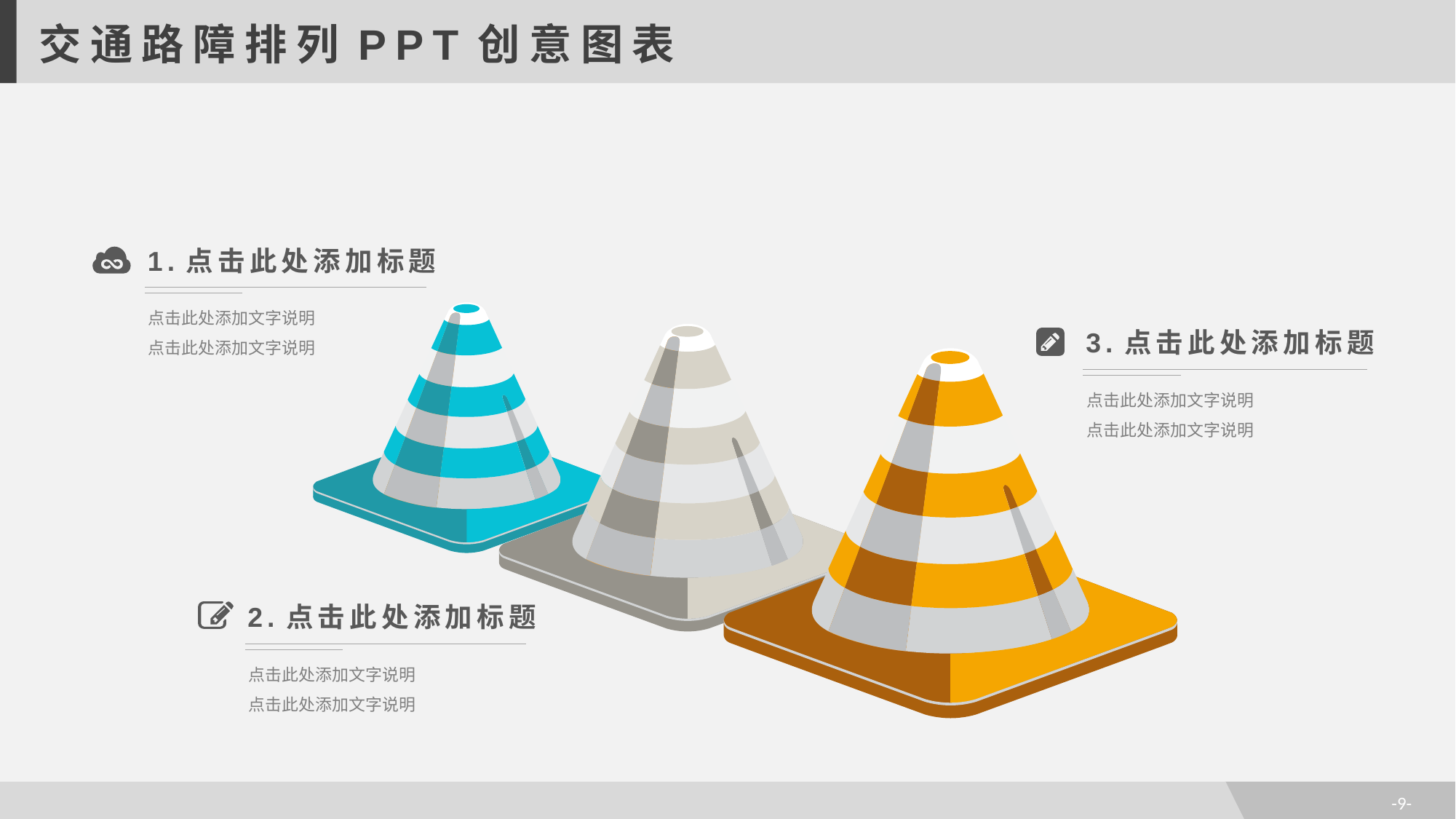

交通路障排列PPT创意图表
1.点击此处添加标题

点击此处添加文字说明
点击此处添加文字说明

3.点击此处添加标题

点击此处添加文字说明
点击此处添加文字说明
2.点击此处添加标题

点击此处添加文字说明
点击此处添加文字说明
-9-